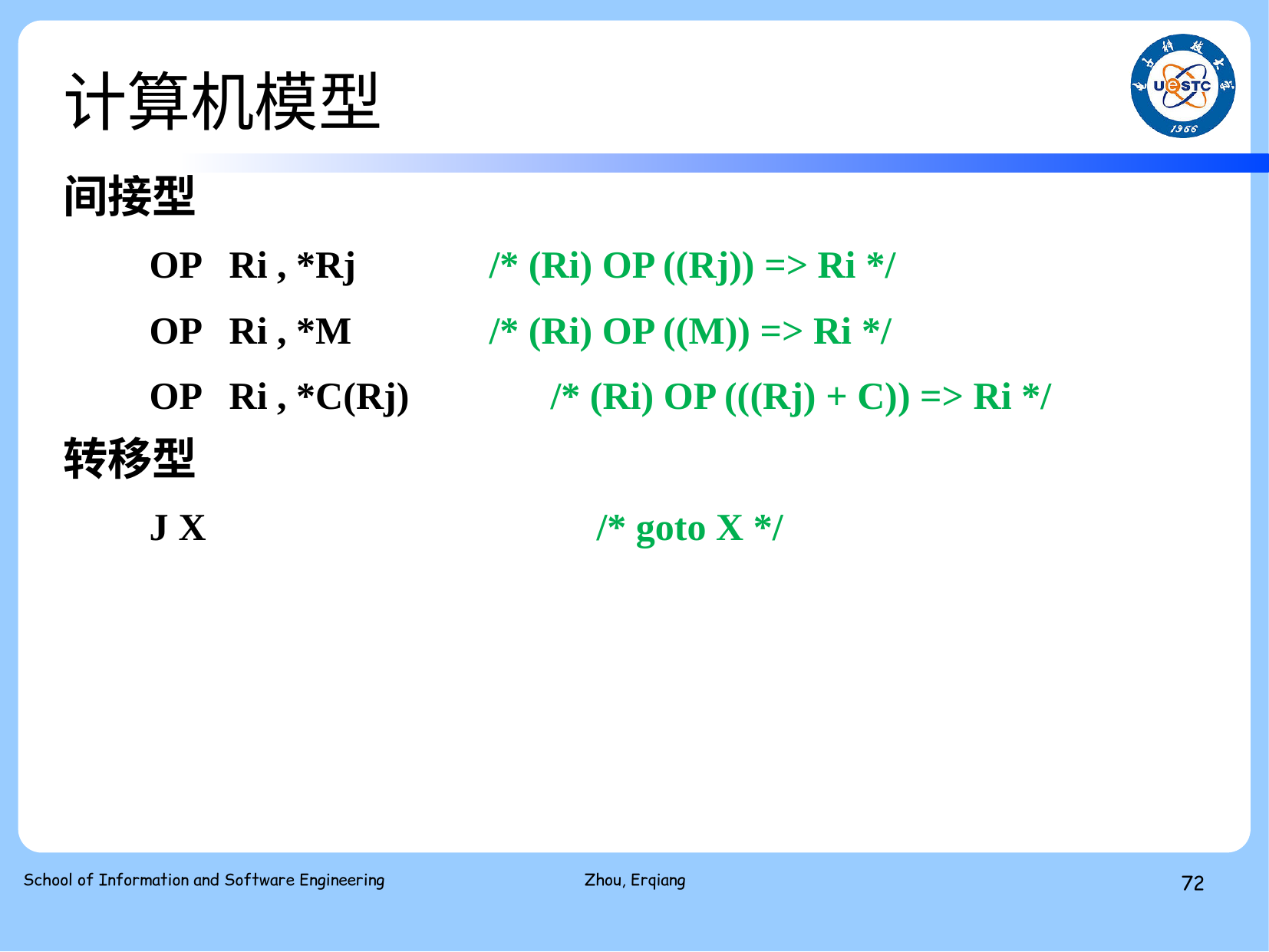

# 计算机模型
间接型
　　OP   Ri , *Rj	   /* (Ri) OP ((Rj)) => Ri */
　　OP   Ri , *M	   /* (Ri) OP ((M)) => Ri */
　　OP   Ri , *C(Rj)	 /* (Ri) OP (((Rj) + C)) => Ri */
转移型
　　J	X		       /* goto X */

 School of Information and Software Engineering
Zhou, Erqiang
72